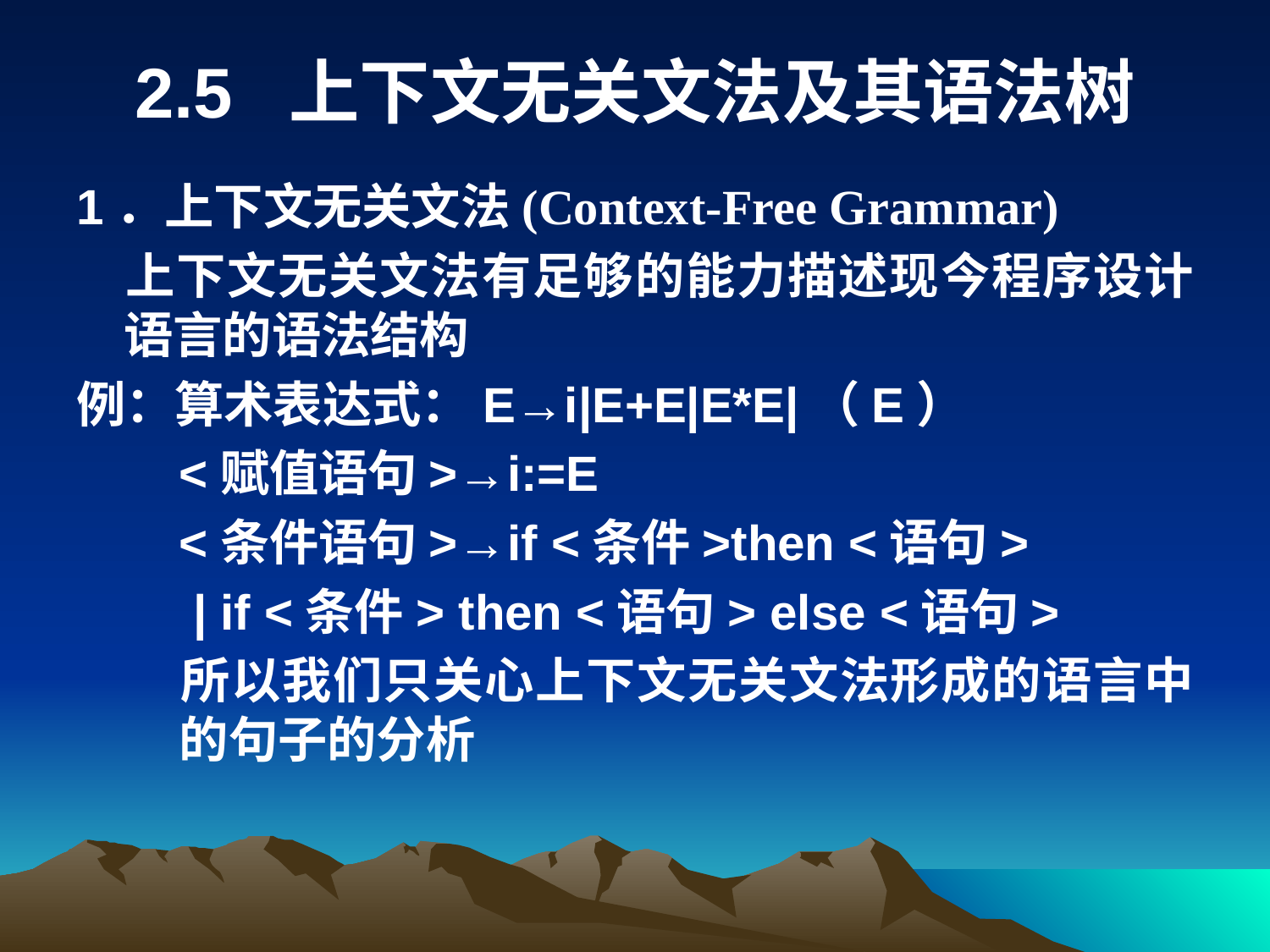

# 2.5  上下文无关文法及其语法树
1．上下文无关文法(Context-Free Grammar)
	上下文无关文法有足够的能力描述现今程序设计语言的语法结构
例：算术表达式：E→i|E+E|E*E|（E）
	<赋值语句>→i:=E
	<条件语句>→if <条件>then <语句>
	 | if <条件> then <语句> else <语句>
	所以我们只关心上下文无关文法形成的语言中的句子的分析